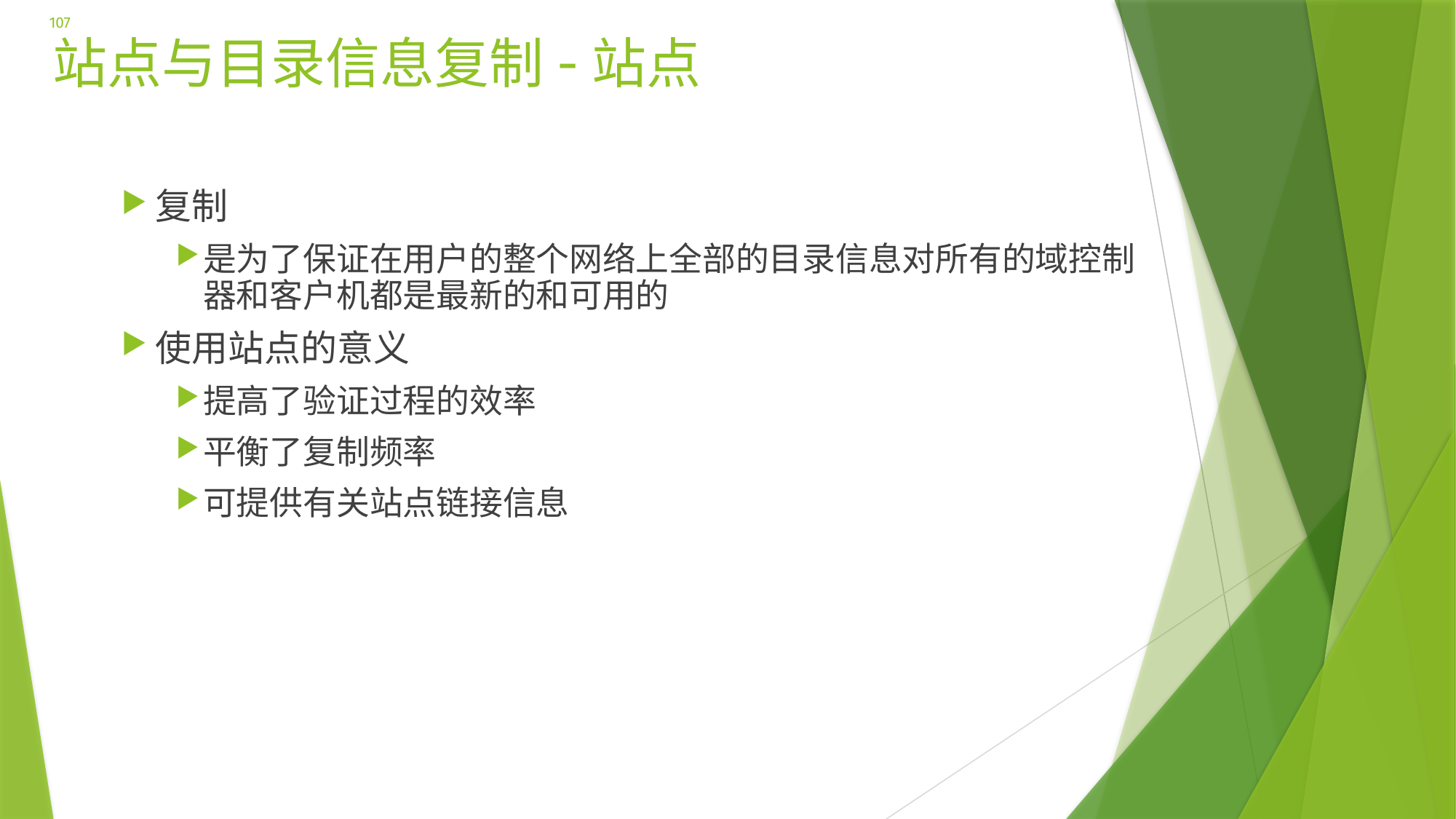

107
# 站点与目录信息复制-站点
复制
是为了保证在用户的整个网络上全部的目录信息对所有的域控制器和客户机都是最新的和可用的
使用站点的意义
提高了验证过程的效率
平衡了复制频率
可提供有关站点链接信息